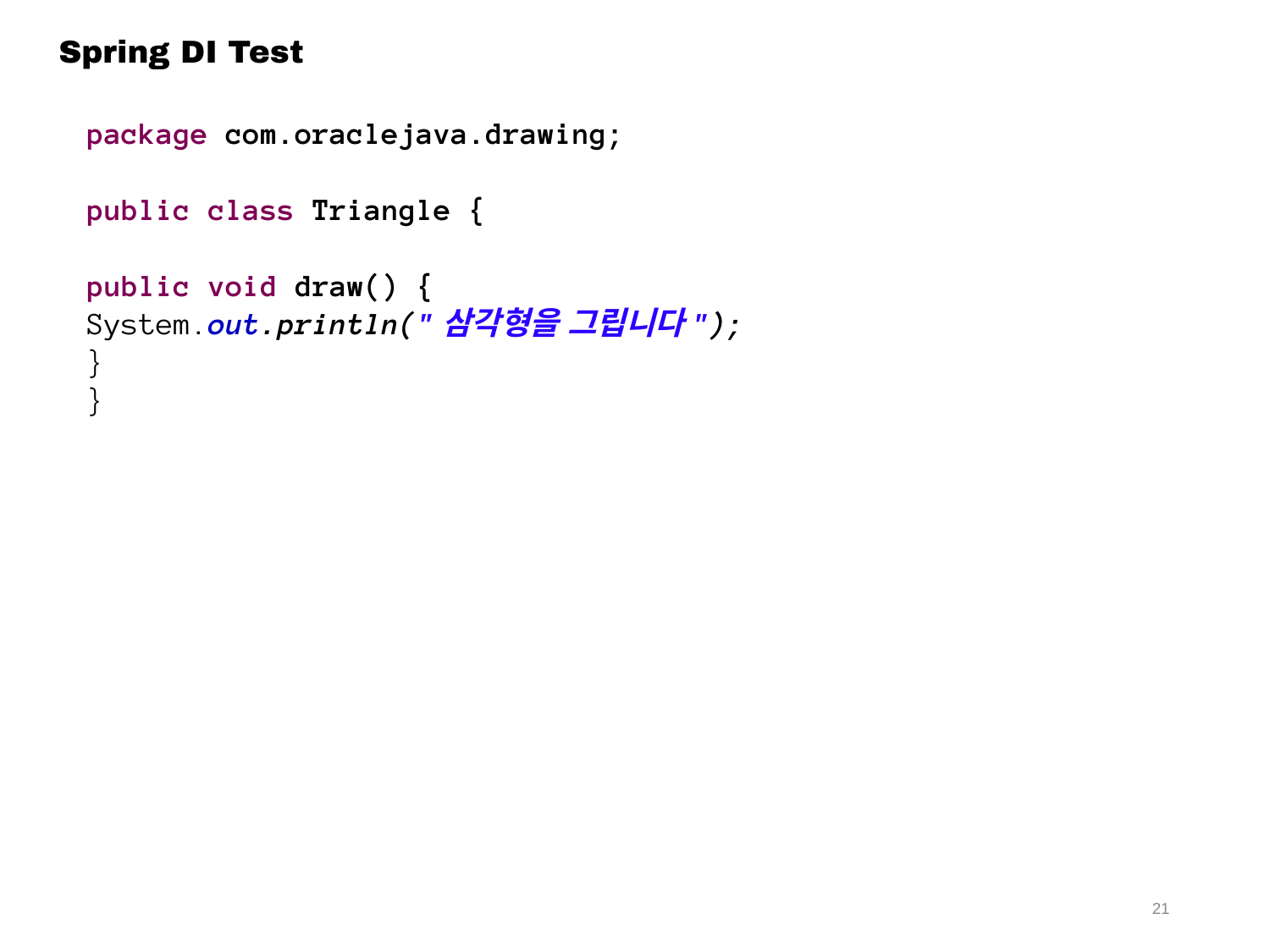

Spring DI Test
package com.oraclejava.drawing;

public class Triangle {

public void draw() {
System.out.println("삼각형을 그립니다");
}
}
21